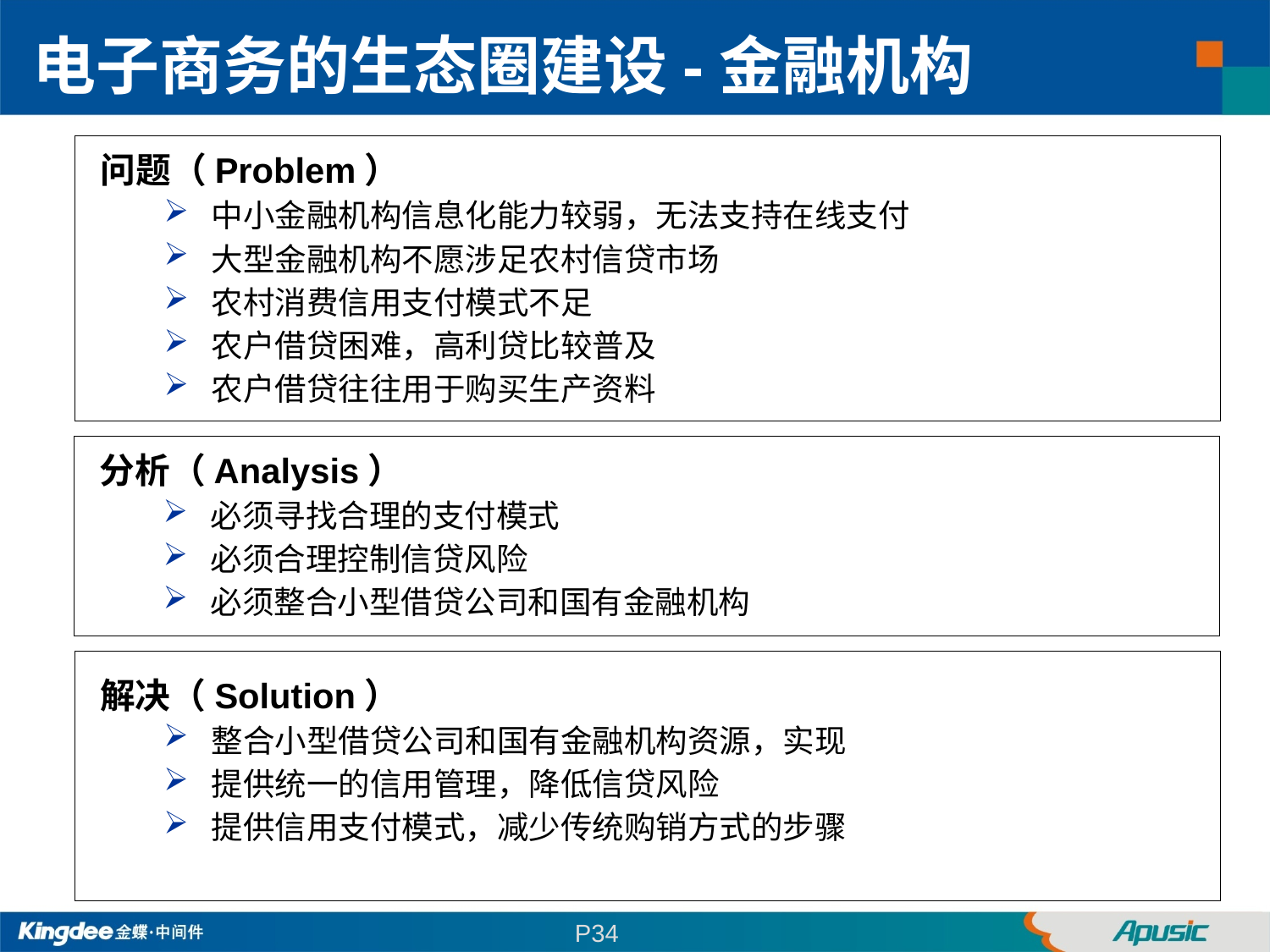

电子商务的生态圈建设-金融机构

问题（Problem）
中小金融机构信息化能力较弱，无法支持在线支付
大型金融机构不愿涉足农村信贷市场
农村消费信用支付模式不足
农户借贷困难，高利贷比较普及
农户借贷往往用于购买生产资料

分析（Analysis）
必须寻找合理的支付模式
必须合理控制信贷风险
必须整合小型借贷公司和国有金融机构

解决（Solution）
整合小型借贷公司和国有金融机构资源，实现
提供统一的信用管理，降低信贷风险
提供信用支付模式，减少传统购销方式的步骤